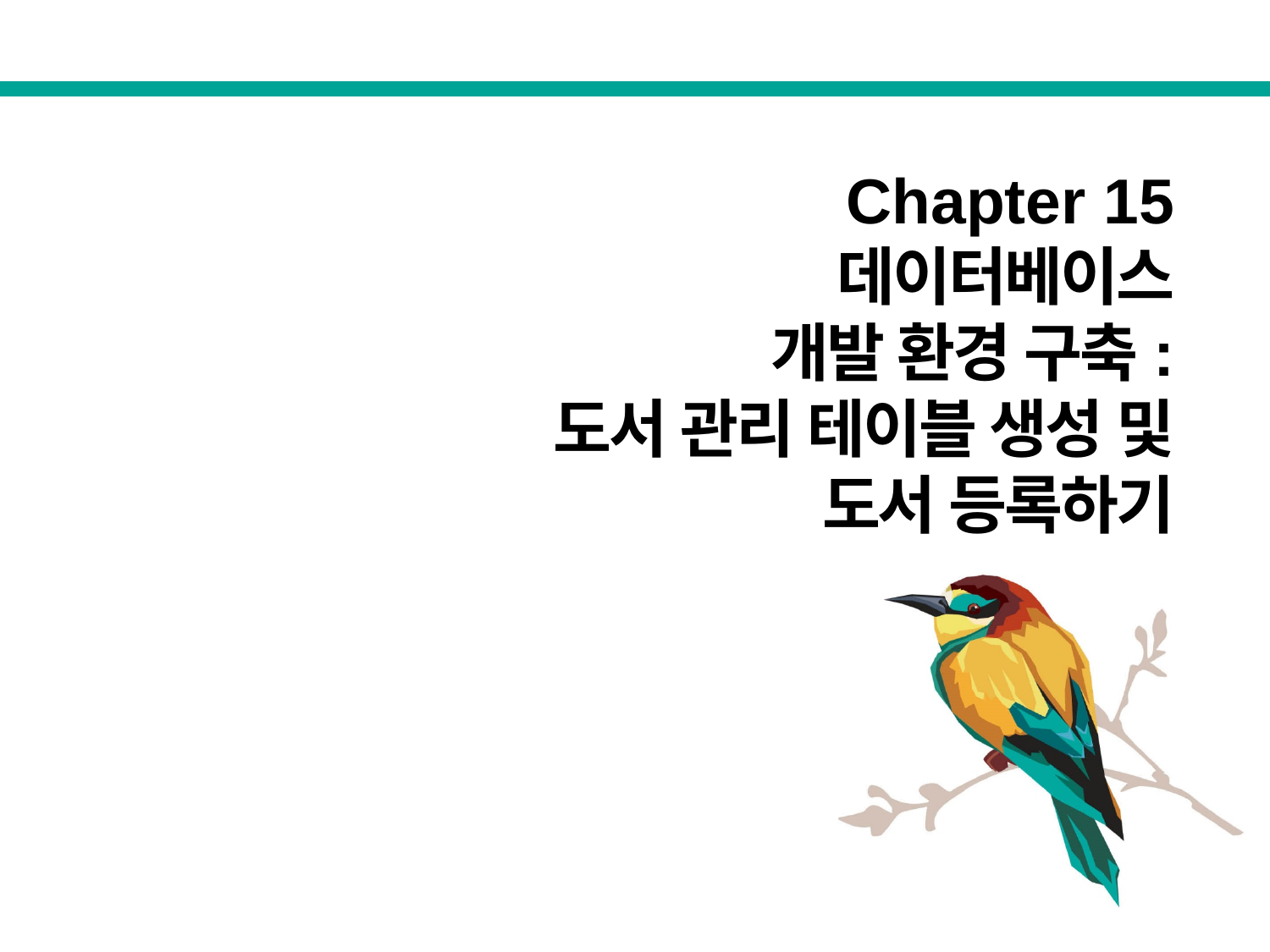

Chapter 15
데이터베이스
개발 환경 구축:
도서 관리 테이블 생성 및
도서 등록하기